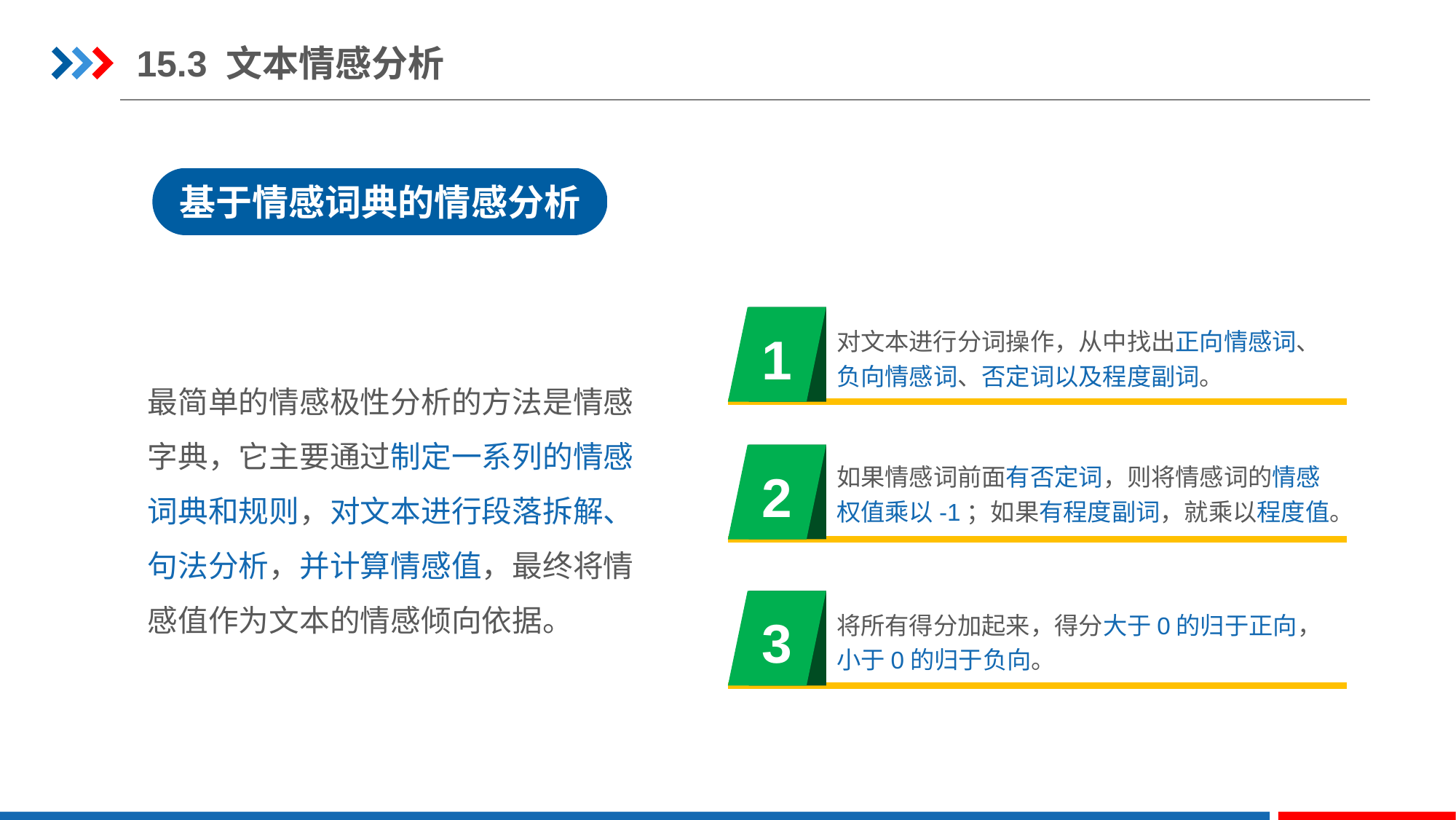

15.3 文本情感分析
基于情感词典的情感分析

1
对文本进行分词操作，从中找出正向情感词、负向情感词、否定词以及程度副词。
最简单的情感极性分析的方法是情感字典，它主要通过制定一系列的情感词典和规则，对文本进行段落拆解、句法分析，并计算情感值，最终将情感值作为文本的情感倾向依据。

2
如果情感词前面有否定词，则将情感词的情感权值乘以-1；如果有程度副词，就乘以程度值。

3
将所有得分加起来，得分大于0的归于正向，小于0的归于负向。